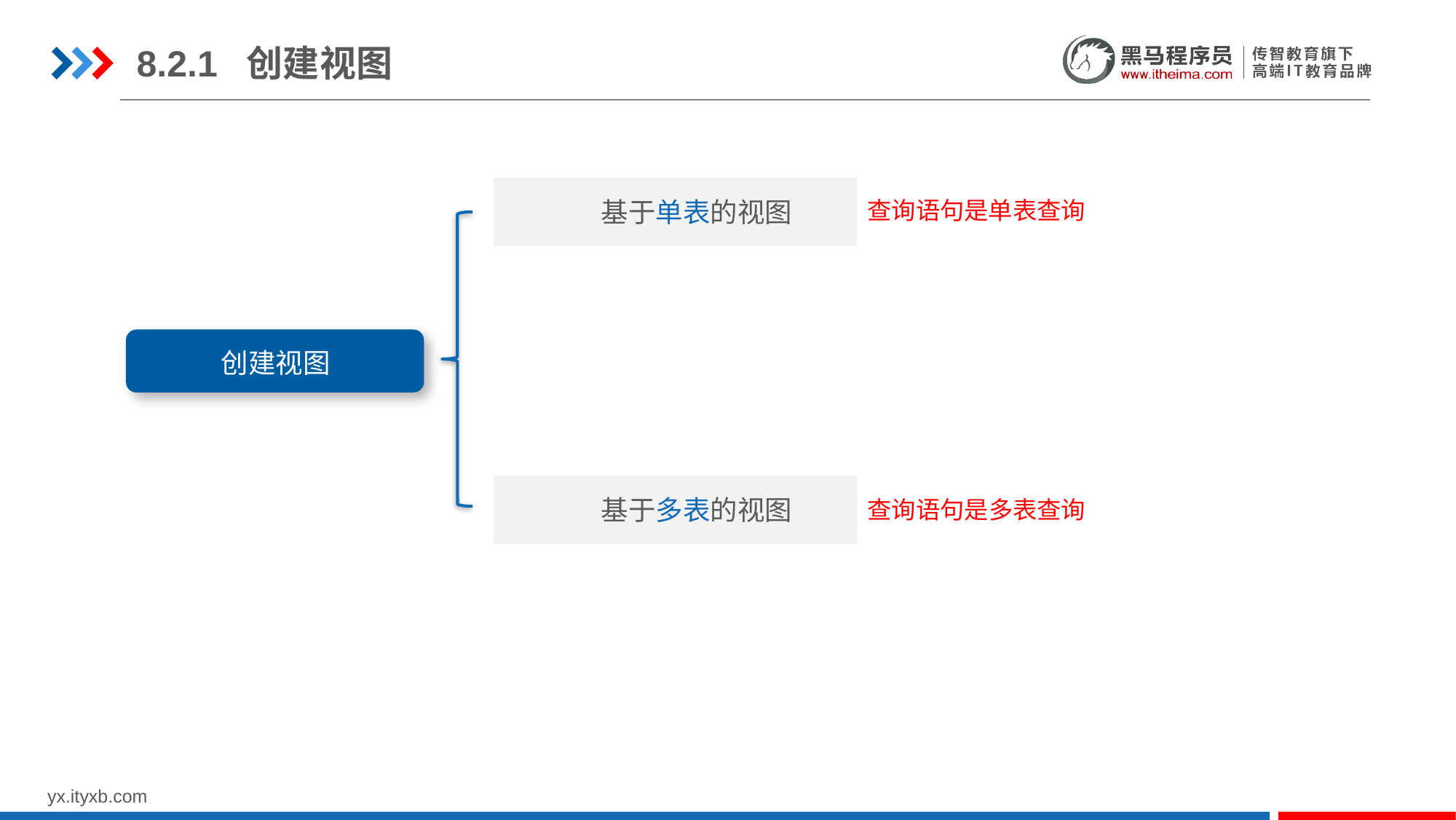

8.2.1  创建视图

基于单表的视图
查询语句是单表查询

创建视图

基于多表的视图
查询语句是多表查询